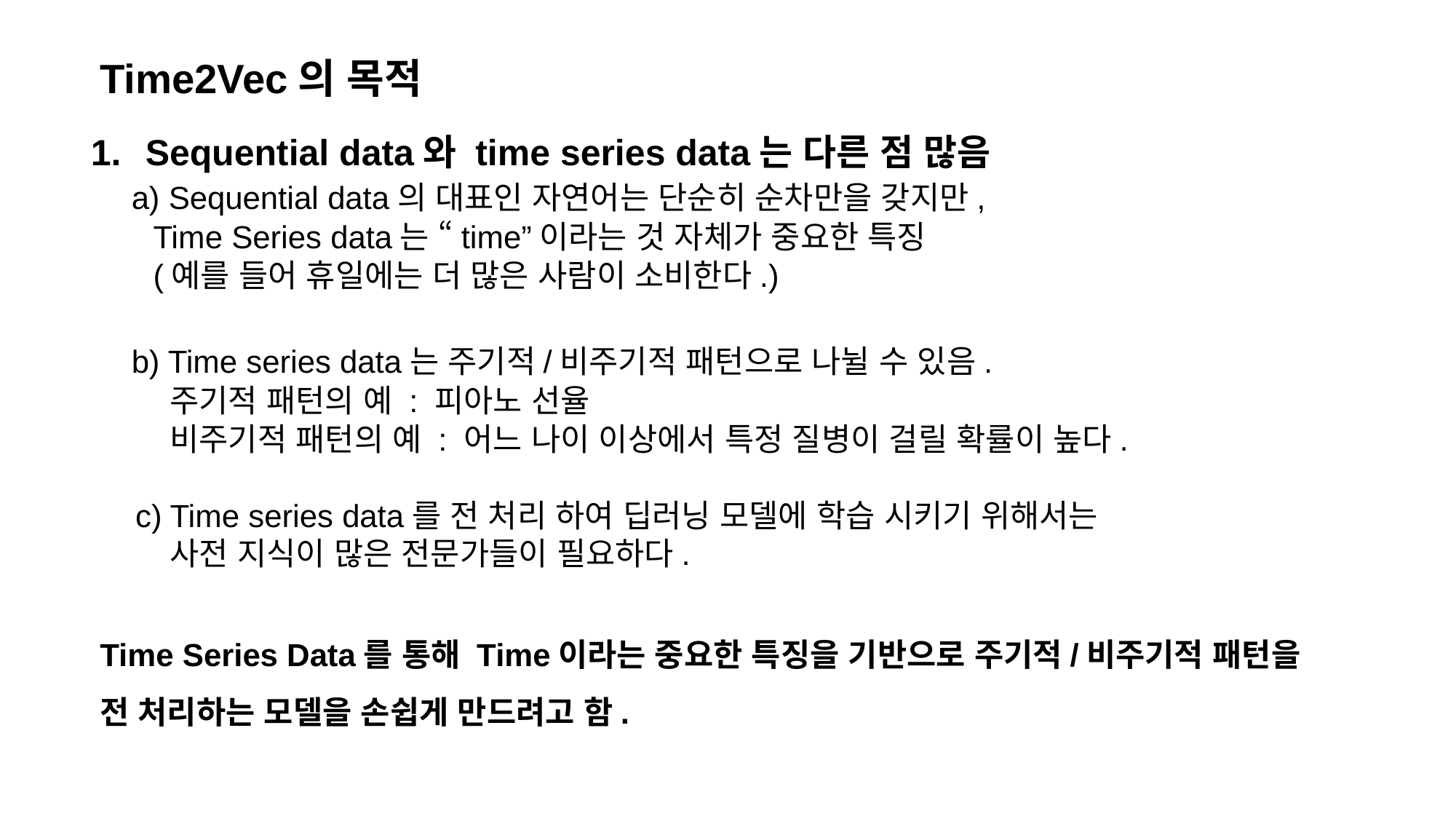

Time2Vec의 목적
Sequential data와 time series data는 다른 점 많음
    a) Sequential data의 대표인 자연어는 단순히 순차만을 갖지만,
       Time Series data는 “time”이라는 것 자체가 중요한 특징
       (예를 들어 휴일에는 더 많은 사람이 소비한다.)

    b) Time series data는 주기적/비주기적 패턴으로 나뉠 수 있음.
        주기적 패턴의 예 : 피아노 선율
        비주기적 패턴의 예 : 어느 나이 이상에서 특정 질병이 걸릴 확률이 높다.

     c) Time series data를 전 처리 하여 딥러닝 모델에 학습 시키기 위해서는
        사전 지식이 많은 전문가들이 필요하다.
Time Series Data를 통해 Time이라는 중요한 특징을 기반으로 주기적/비주기적 패턴을
전 처리하는 모델을 손쉽게 만드려고 함.